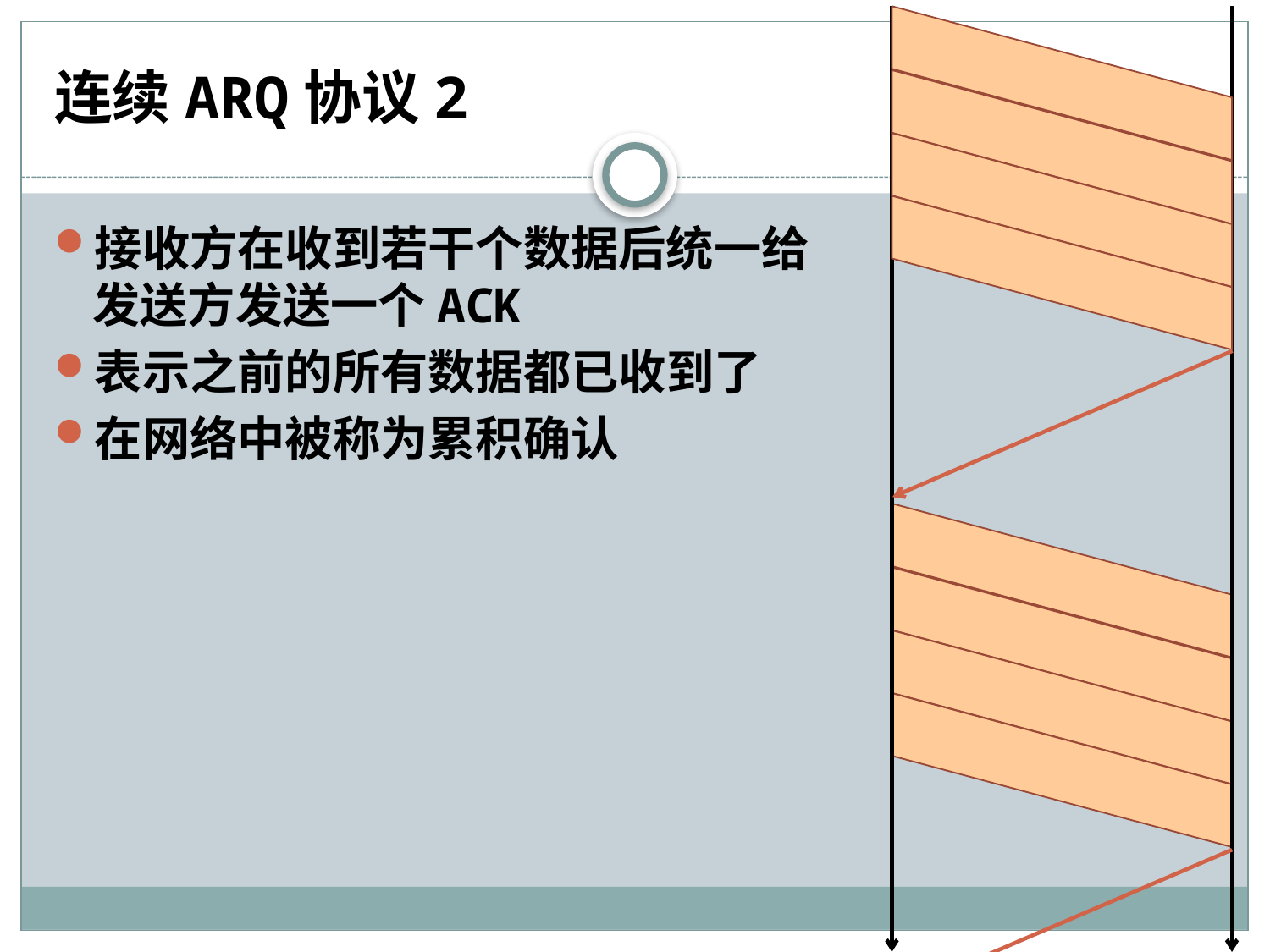

# 连续ARQ协议2

接收方在收到若干个数据后统一给发送方发送一个ACK
表示之前的所有数据都已收到了
在网络中被称为累积确认